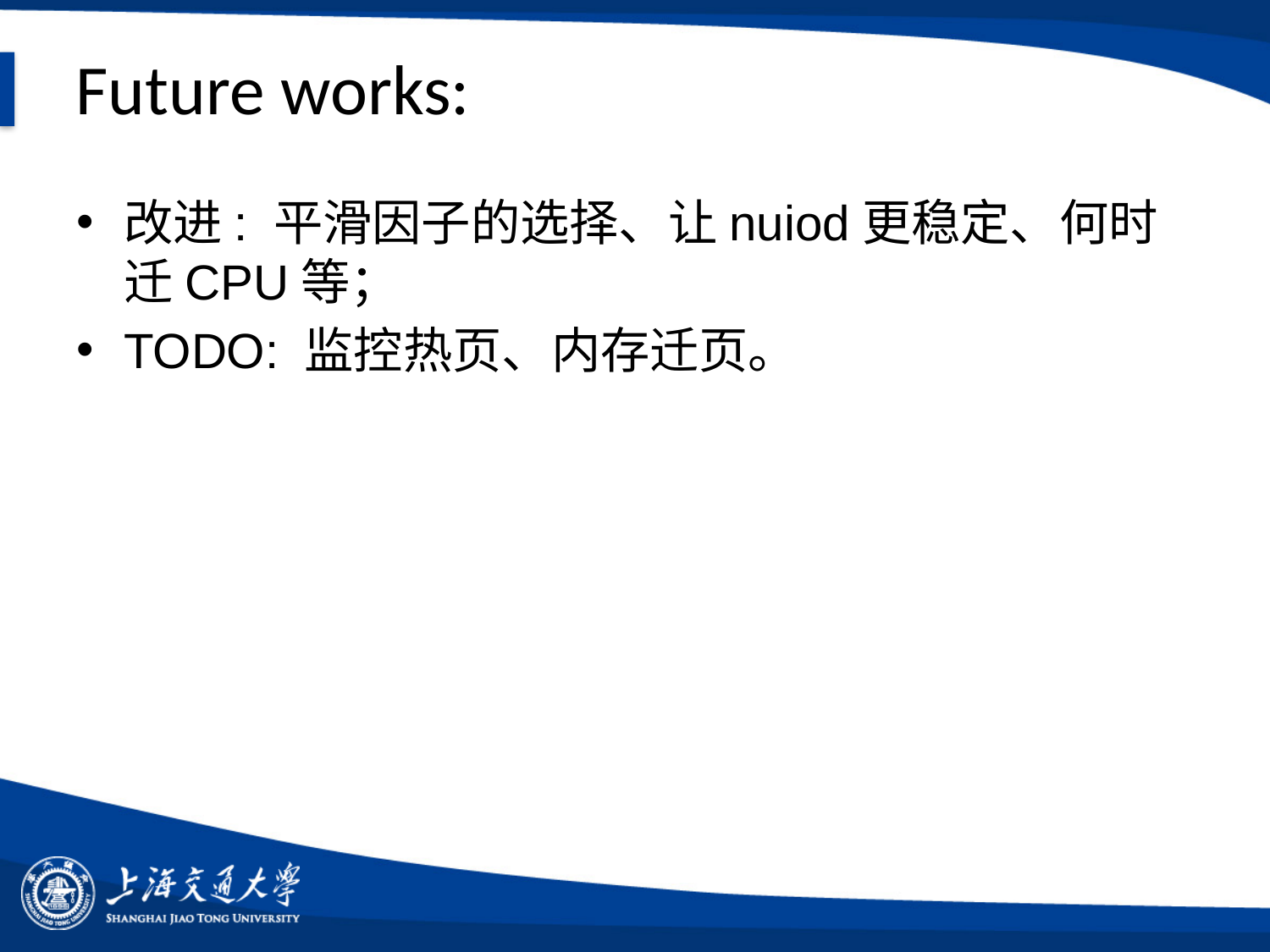

# Future works:
改进: 平滑因子的选择、让nuiod更稳定、何时迁CPU等；
TODO: 监控热页、内存迁页。